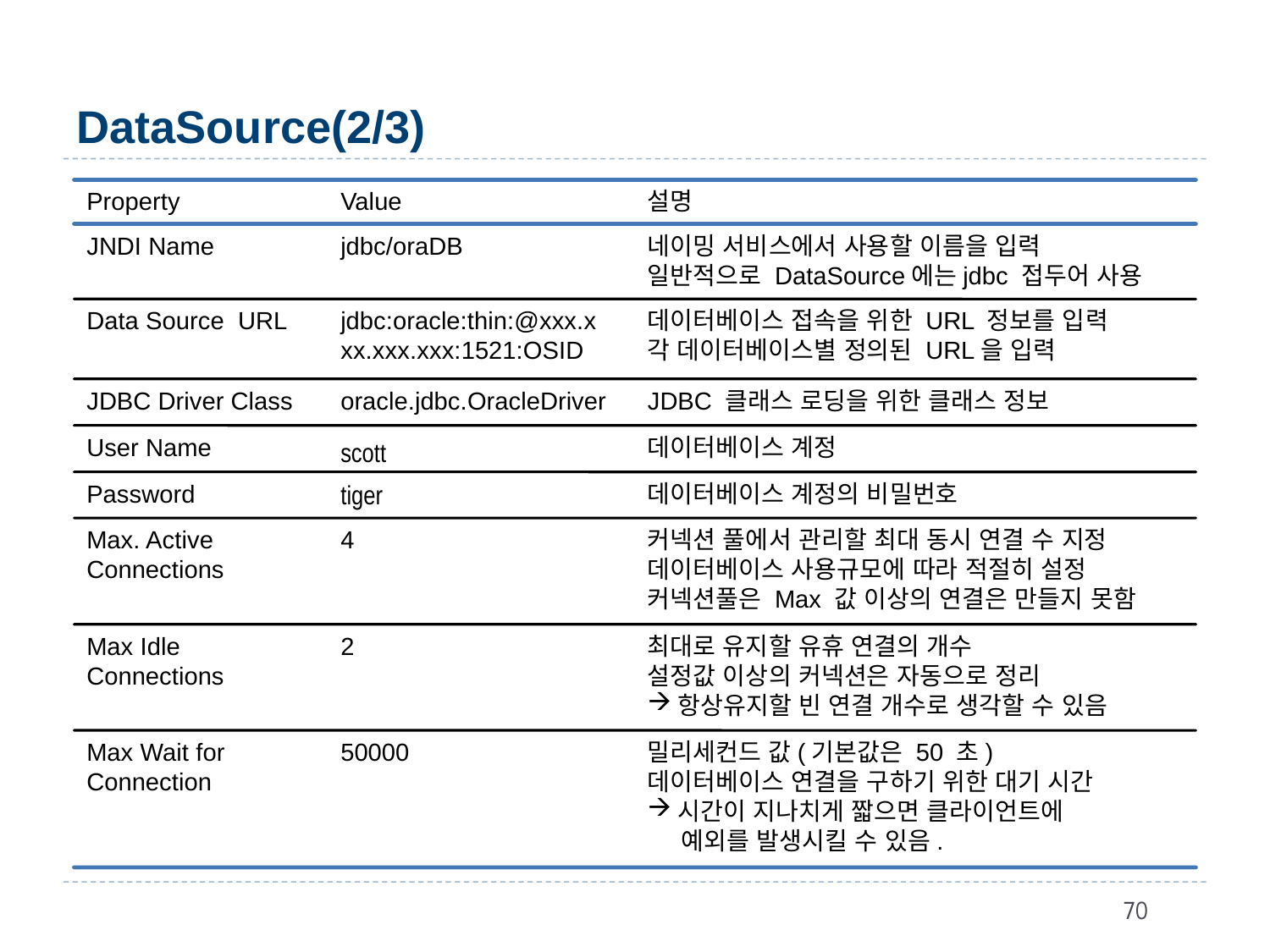

# DataSource(2/3)
Property

Value
설명
JNDI Name

jdbc/oraDB
네이밍 서비스에서 사용할 이름을 입력
일반적으로 DataSource에는jdbc 접두어 사용
Data Source  URL

jdbc:oracle:thin:@xxx.xxx.xxx.xxx:1521:OSID
데이터베이스 접속을 위한 URL 정보를 입력
각 데이터베이스별 정의된 URL을 입력
JDBC Driver Class

oracle.jdbc.OracleDriver
JDBC 클래스 로딩을 위한 클래스 정보
User Name

데이터베이스 계정
Password

데이터베이스 계정의 비밀번호
Max. Active
Connections

4
커넥션 풀에서 관리할 최대 동시 연결 수 지정
데이터베이스 사용규모에 따라 적절히 설정
커넥션풀은 Max 값 이상의 연결은 만들지 못함
Max Idle
Connections

2
최대로 유지할 유휴 연결의 개수
설정값 이상의 커넥션은 자동으로 정리
항상유지할 빈 연결 개수로 생각할 수 있음
Max Wait for Connection

50000
밀리세컨드 값(기본값은 50 초)
데이터베이스 연결을 구하기 위한 대기 시간
시간이 지나치게 짧으면 클라이언트에
    예외를 발생시킬 수 있음.

scott
tiger
70